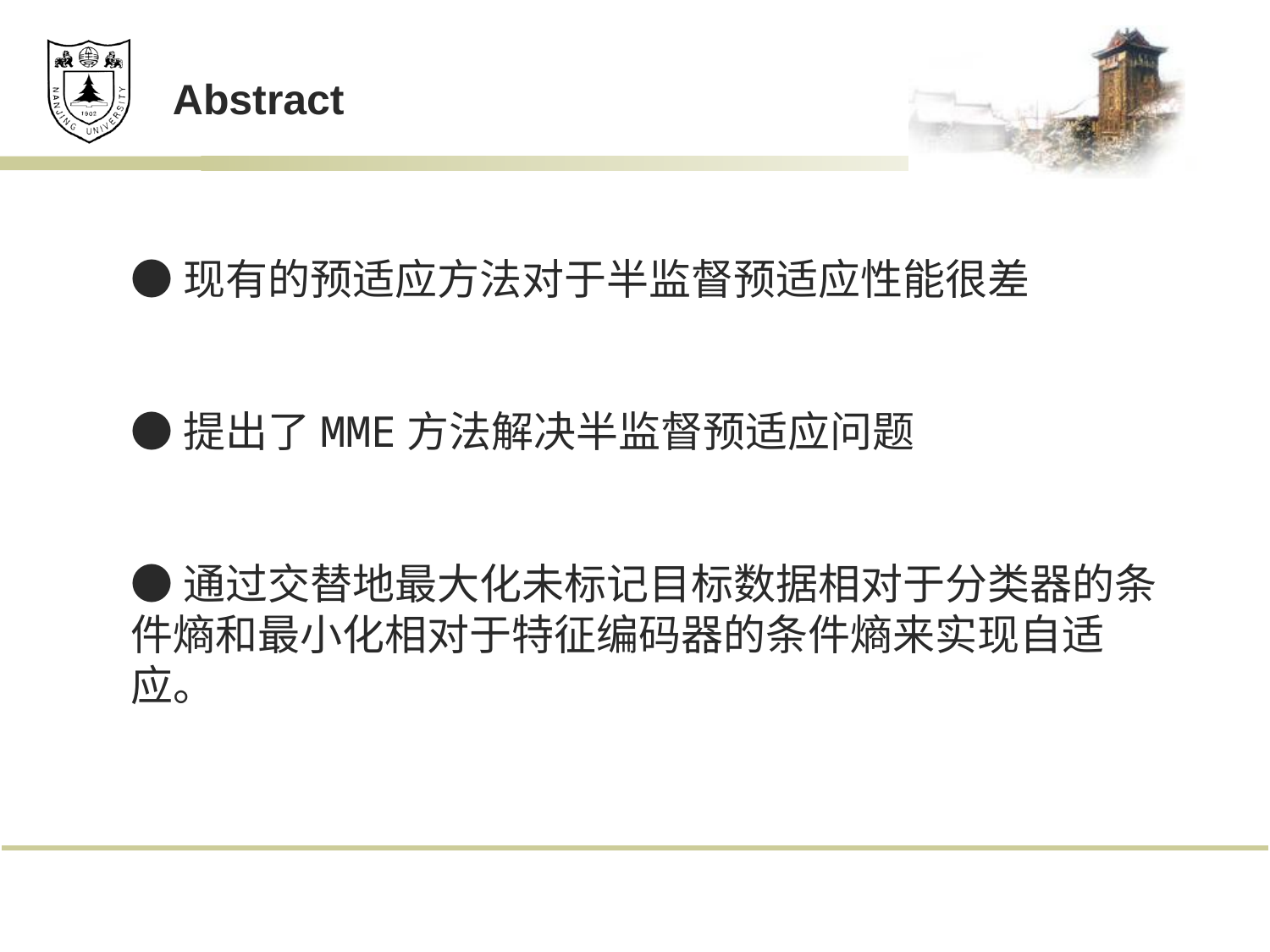

Abstract
●现有的预适应方法对于半监督预适应性能很差

●提出了MME方法解决半监督预适应问题

●通过交替地最大化未标记目标数据相对于分类器的条件熵和最小化相对于特征编码器的条件熵来实现自适应。